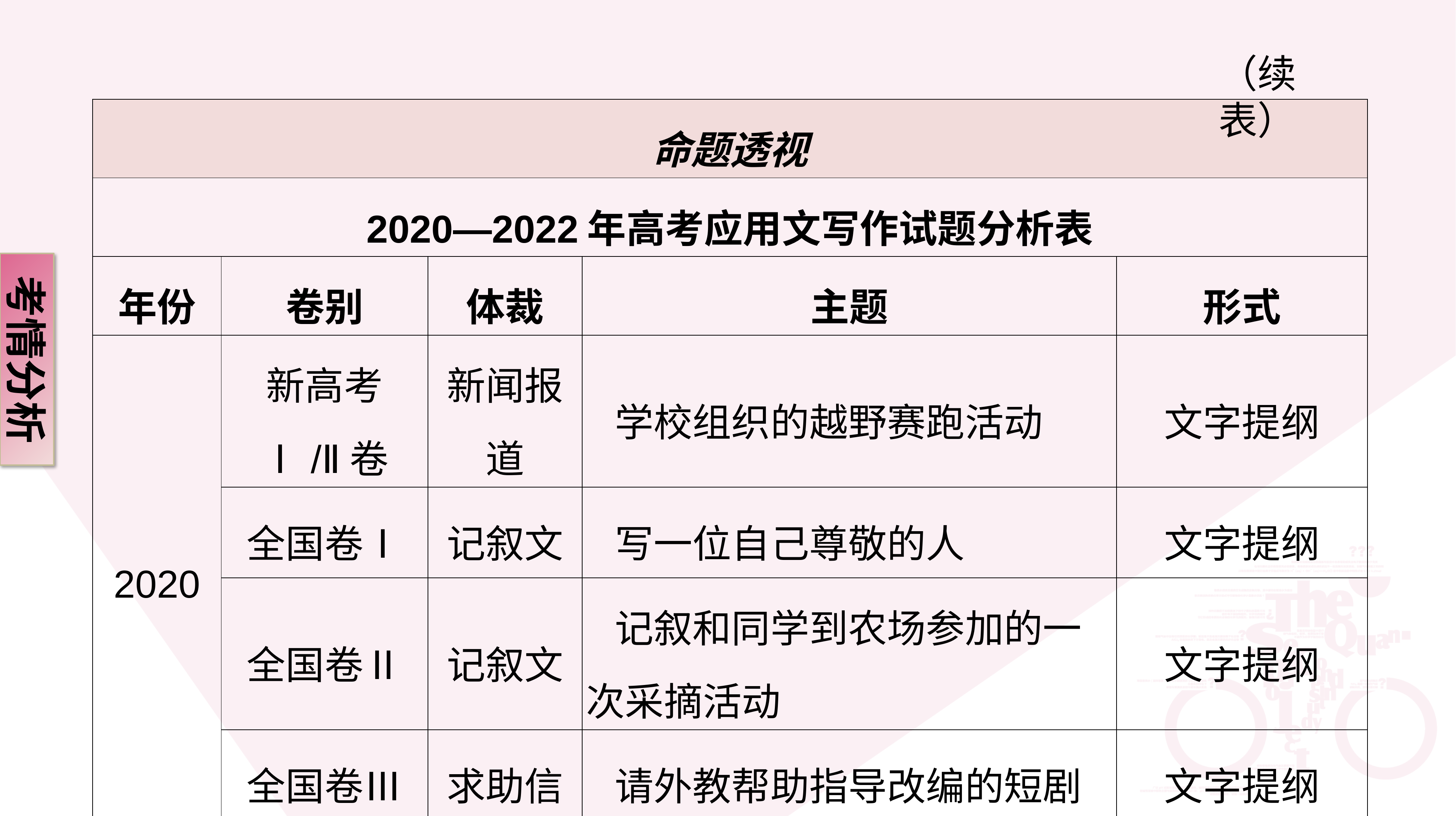

（续表）
| 命题透视 |  |  |  |  |
| --- | --- | --- | --- | --- |
| 2020—2022年高考应用文写作试题分析表 |  |  |  |  |
| 年份 | 卷别 | 体裁 | 主题 | 形式 |
| 2020 | 新高考Ⅰ/Ⅱ卷 | 新闻报道 | 学校组织的越野赛跑活动 | 文字提纲 |
|  | 全国卷Ⅰ | 记叙文 | 写一位自己尊敬的人 | 文字提纲 |
|  | 全国卷Ⅱ | 记叙文 | 记叙和同学到农场参加的一次采摘活动 | 文字提纲 |
|  | 全国卷Ⅲ | 求助信 | 请外教帮助指导改编的短剧 | 文字提纲 |
考情分析